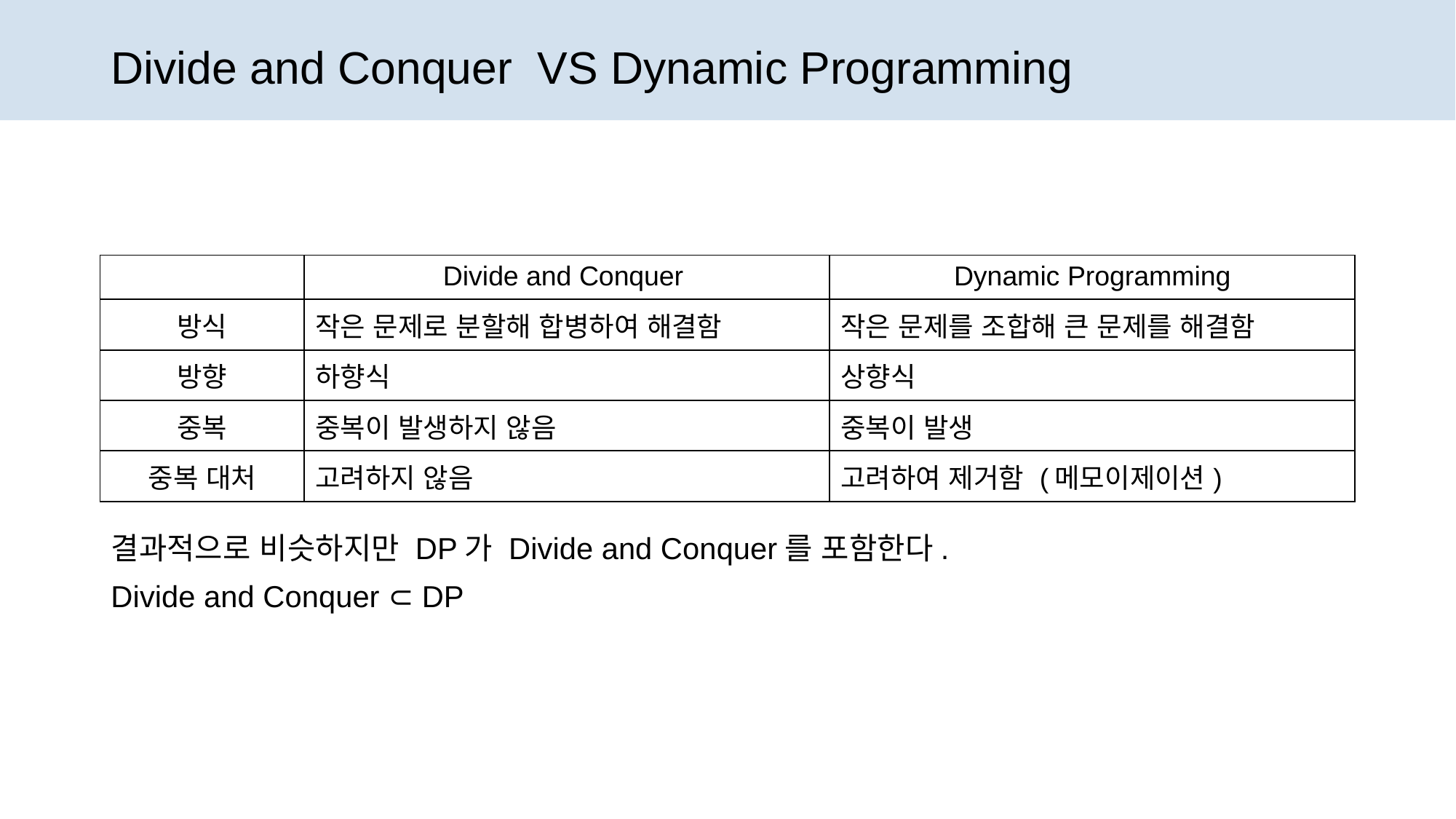

# Divide and Conquer  VS Dynamic Programming

결과적으로 비슷하지만 DP가 Divide and Conquer를 포함한다.
Divide and Conquer ⊂ DP
|  | Divide and Conquer | Dynamic Programming |
| --- | --- | --- |
| 방식 | 작은 문제로 분할해 합병하여 해결함 | 작은 문제를 조합해 큰 문제를 해결함 |
| 방향 | 하향식 | 상향식 |
| 중복 | 중복이 발생하지 않음 | 중복이 발생 |
| 중복 대처 | 고려하지 않음 | 고려하여 제거함 (메모이제이션) |